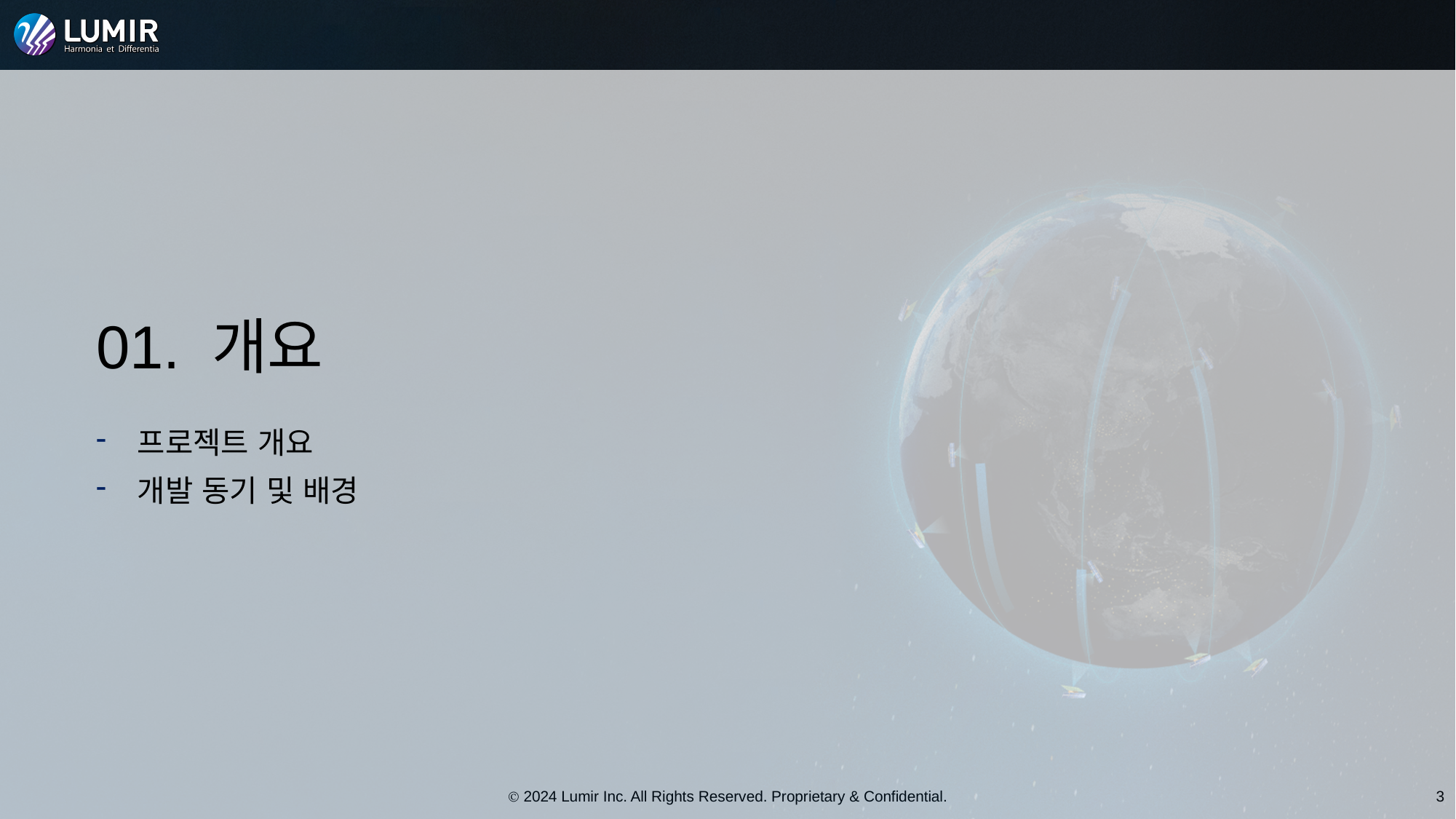

# 01. 개요
프로젝트 개요
개발 동기 및 배경